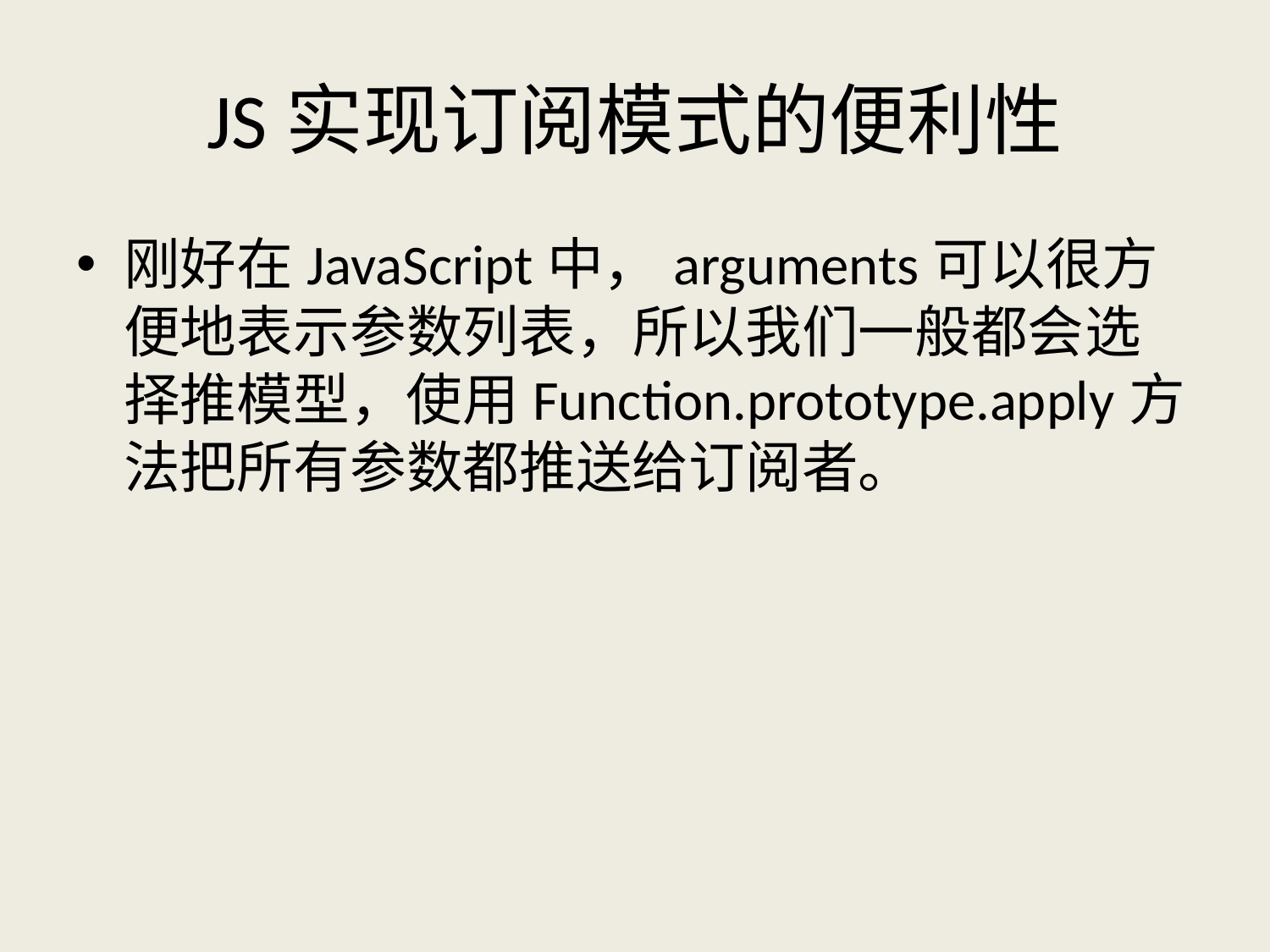

# JS实现订阅模式的便利性
刚好在JavaScript中，arguments可以很方便地表示参数列表，所以我们一般都会选择推模型，使用Function.prototype.apply方法把所有参数都推送给订阅者。